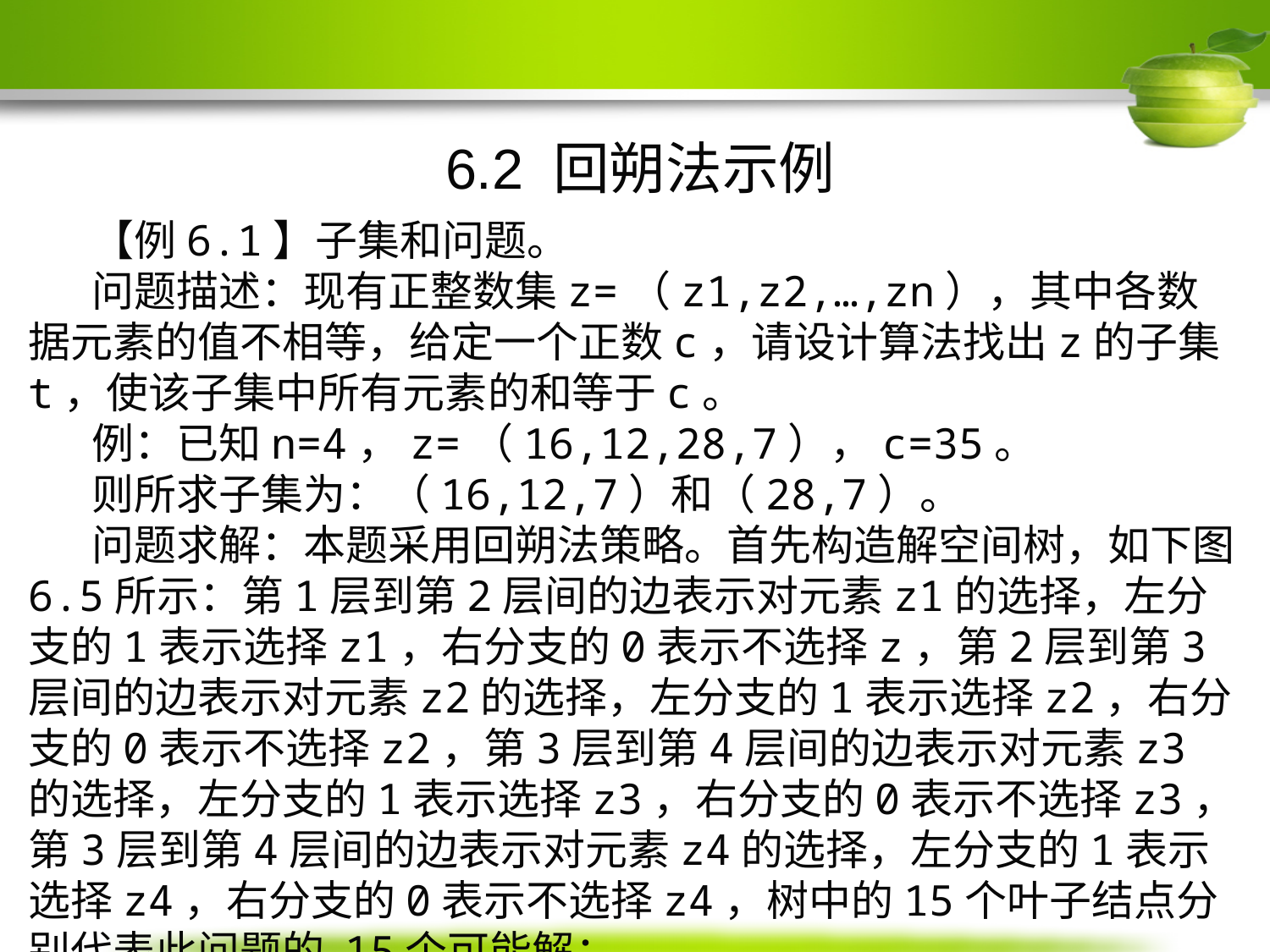

6.2 回朔法示例
【例6.1】子集和问题。
问题描述：现有正整数集z=（z1,z2,…,zn），其中各数据元素的值不相等，给定一个正数c，请设计算法找出z的子集t，使该子集中所有元素的和等于c。
例：已知n=4，z=（16,12,28,7），c=35。
则所求子集为：（16,12,7）和（28,7）。
问题求解：本题采用回朔法策略。首先构造解空间树，如下图6.5所示：第1层到第2层间的边表示对元素z1的选择，左分支的1表示选择z1，右分支的0表示不选择z，第2层到第3层间的边表示对元素z2的选择，左分支的1表示选择z2，右分支的0表示不选择z2，第3层到第4层间的边表示对元素z3的选择，左分支的1表示选择z3，右分支的0表示不选择z3，第3层到第4层间的边表示对元素z4的选择，左分支的1表示选择z4，右分支的0表示不选择z4，树中的15个叶子结点分别代表此问题的 15个可能解：